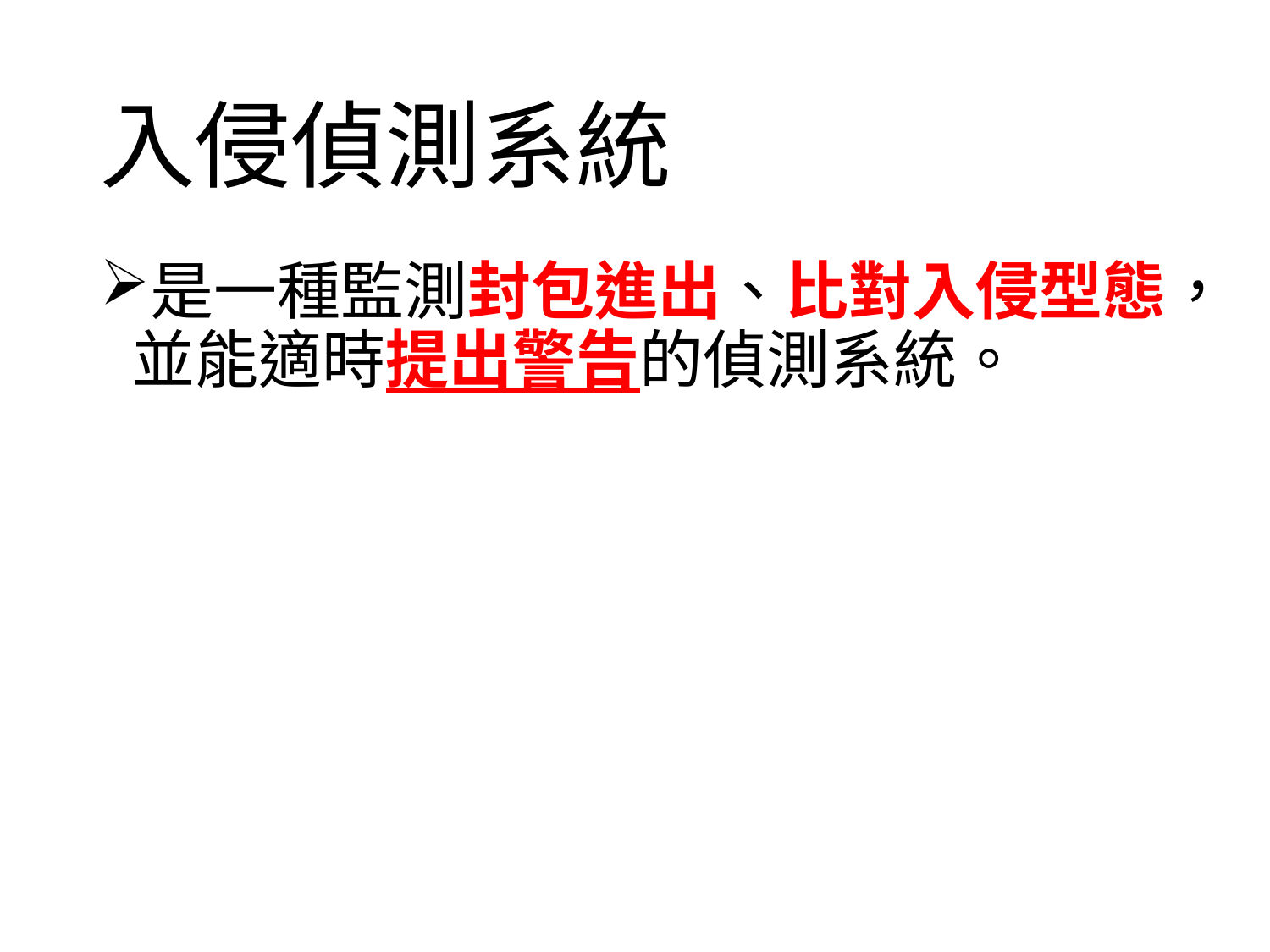

# 入侵偵測系統
是一種監測封包進出、比對入侵型態，並能適時提出警告的偵測系統。